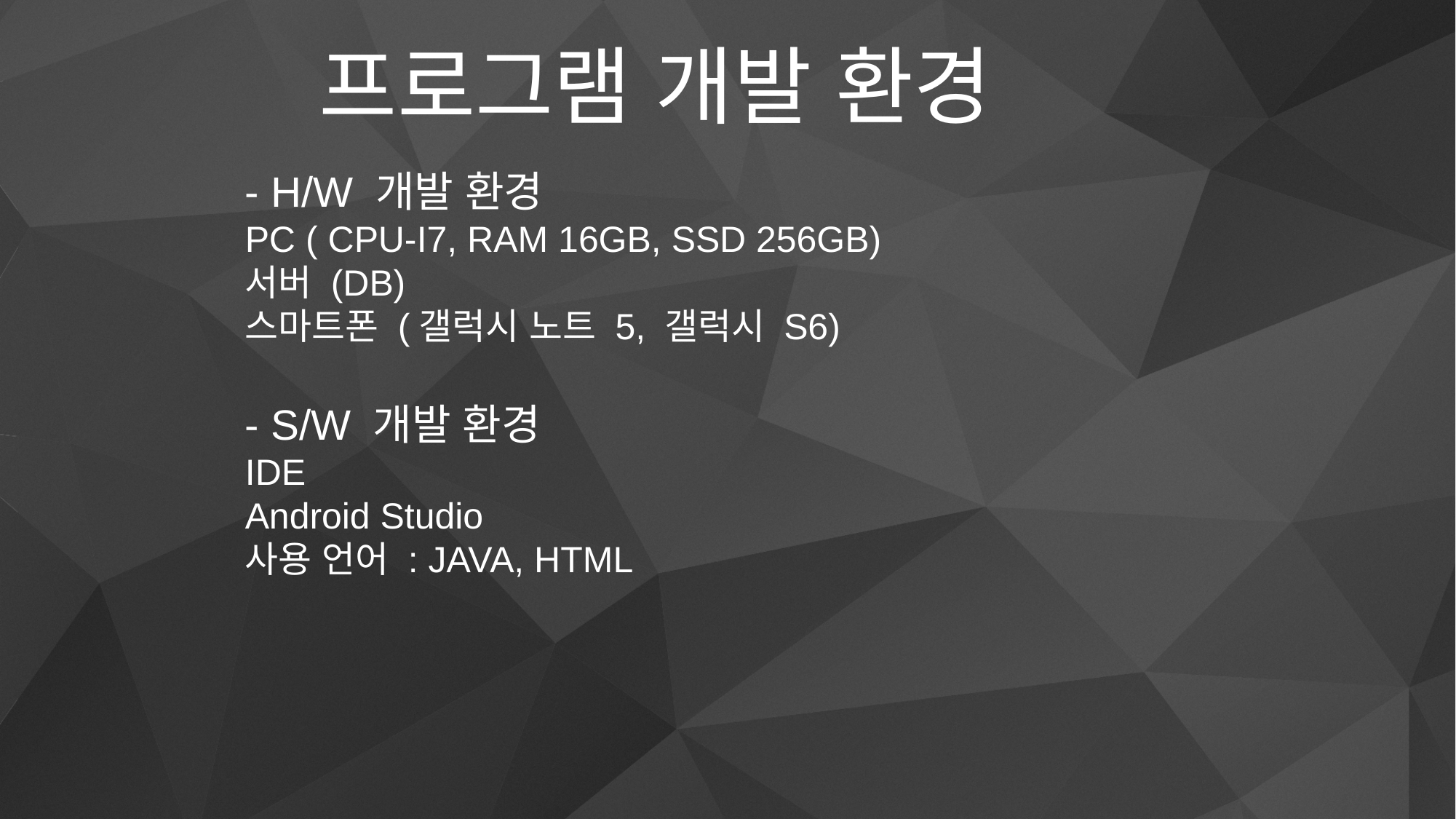

# 프로그램 개발 환경
- H/W 개발 환경
PC ( CPU-I7, RAM 16GB, SSD 256GB)
서버 (DB)
스마트폰 (갤럭시 노트 5, 갤럭시 S6)

- S/W 개발 환경
IDE
Android Studio
사용 언어 : JAVA, HTML